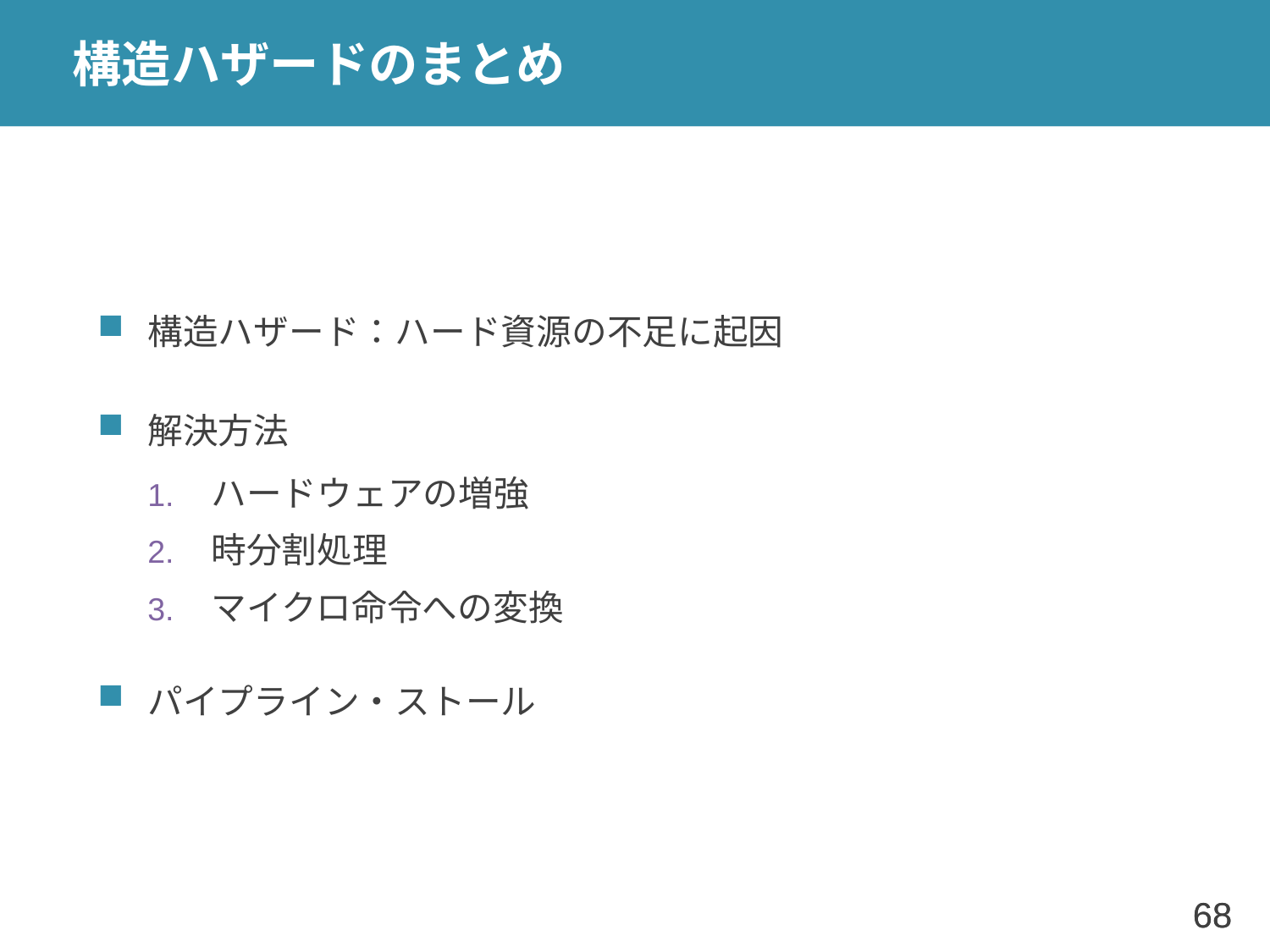

# 構造ハザードのまとめ
構造ハザード：ハード資源の不足に起因
解決方法
ハードウェアの増強
時分割処理
マイクロ命令への変換
パイプライン・ストール